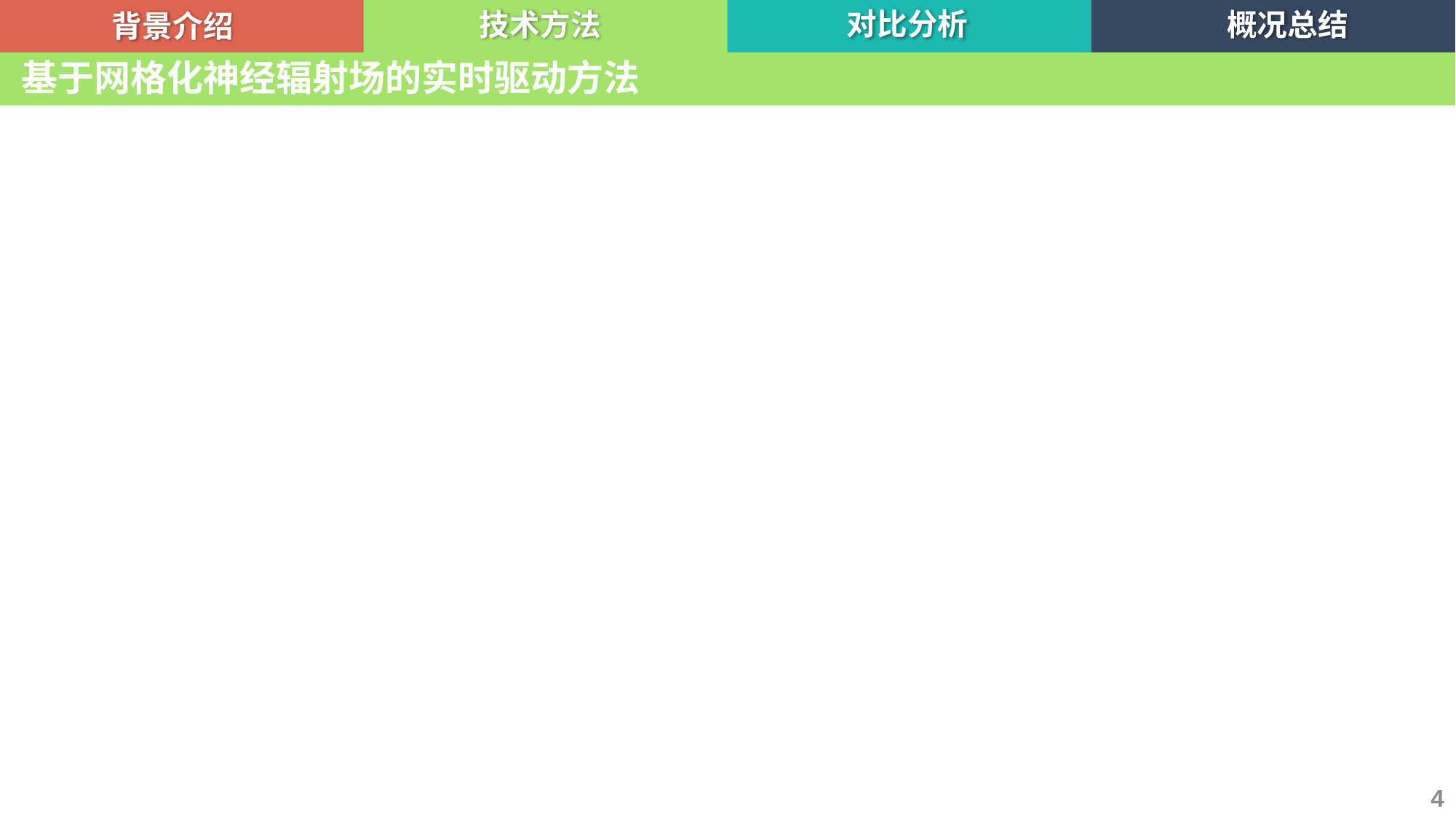

技术方法

概况总结
对比分析

背景介绍
基于网格化神经辐射场的实时驱动方法
4